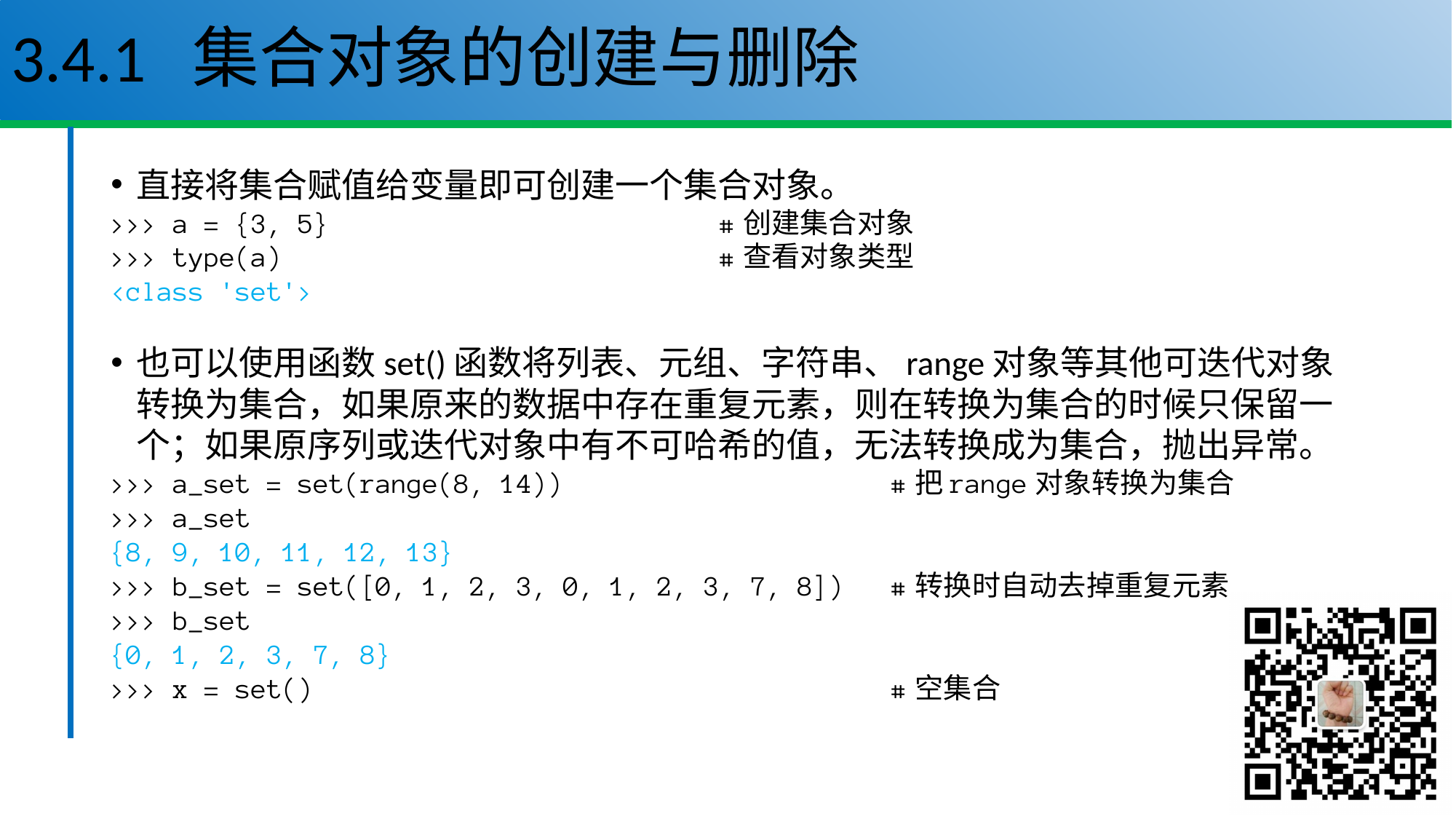

# 3.4.1  集合对象的创建与删除
直接将集合赋值给变量即可创建一个集合对象。
>>> a = {3, 5}                         #创建集合对象
>>> type(a)                            #查看对象类型
<class 'set'>

也可以使用函数set()函数将列表、元组、字符串、range对象等其他可迭代对象转换为集合，如果原来的数据中存在重复元素，则在转换为集合的时候只保留一个；如果原序列或迭代对象中有不可哈希的值，无法转换成为集合，抛出异常。
>>> a_set = set(range(8, 14))                     #把range对象转换为集合
>>> a_set
{8, 9, 10, 11, 12, 13}
>>> b_set = set([0, 1, 2, 3, 0, 1, 2, 3, 7, 8])   #转换时自动去掉重复元素
>>> b_set
{0, 1, 2, 3, 7, 8}
>>> x = set()                                     #空集合
67